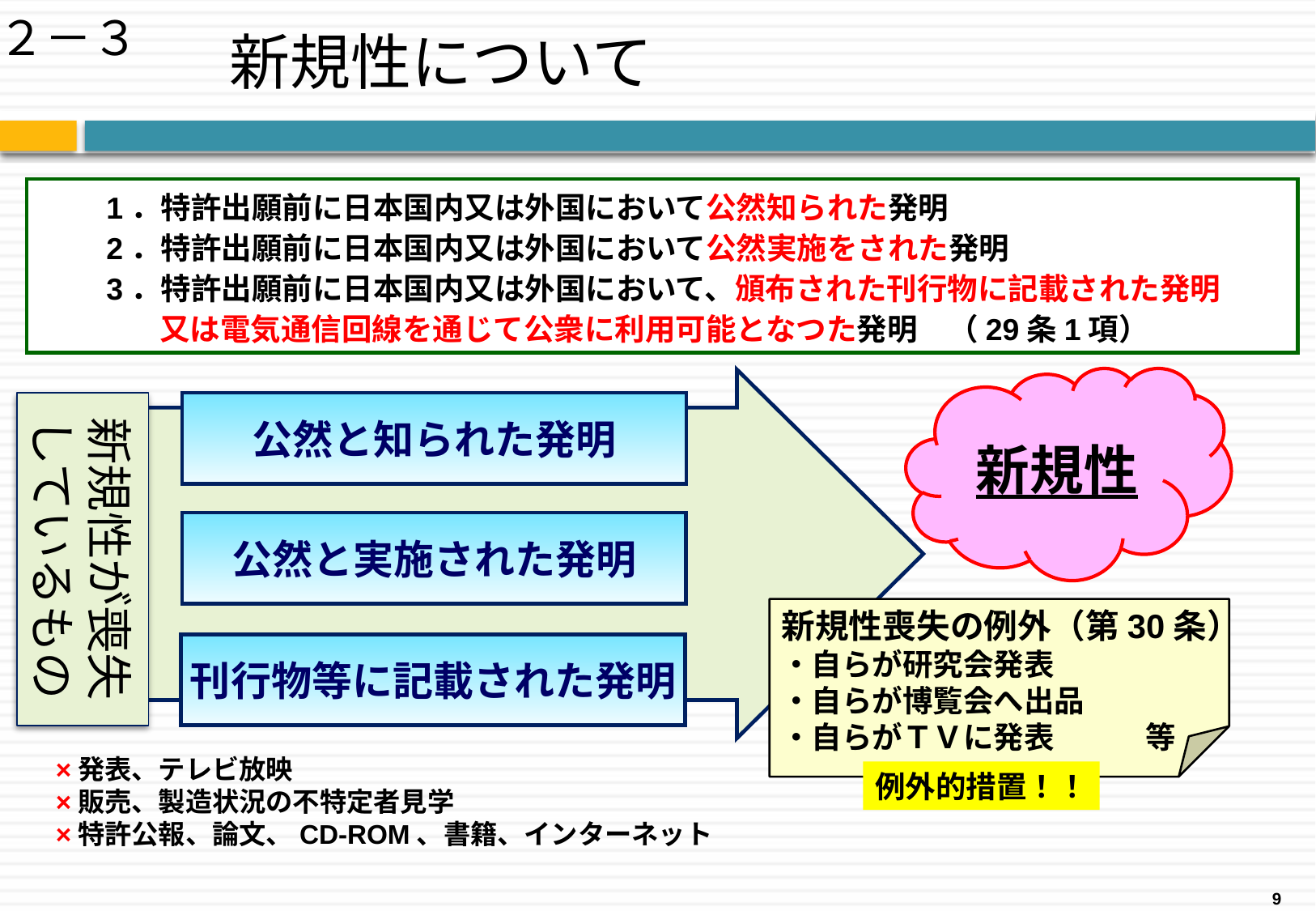

# 新規性について
２－３
　　1．特許出願前に日本国内又は外国において公然知られた発明
　　2．特許出願前に日本国内又は外国において公然実施をされた発明
　　3．特許出願前に日本国内又は外国において、頒布された刊行物に記載された発明
　　　　又は電気通信回線を通じて公衆に利用可能となつた発明　（29条1項）
新規性

新規性が喪失
しているもの
公然と知られた発明
公然と実施された発明
新規性喪失の例外（第30条）
・自らが研究会発表
・自らが博覧会へ出品
・自らがＴＶに発表　　　等
刊行物等に記載された発明
×発表、テレビ放映
×販売、製造状況の不特定者見学
×特許公報、論文、CD-ROM、書籍、インターネット
例外的措置！！
9